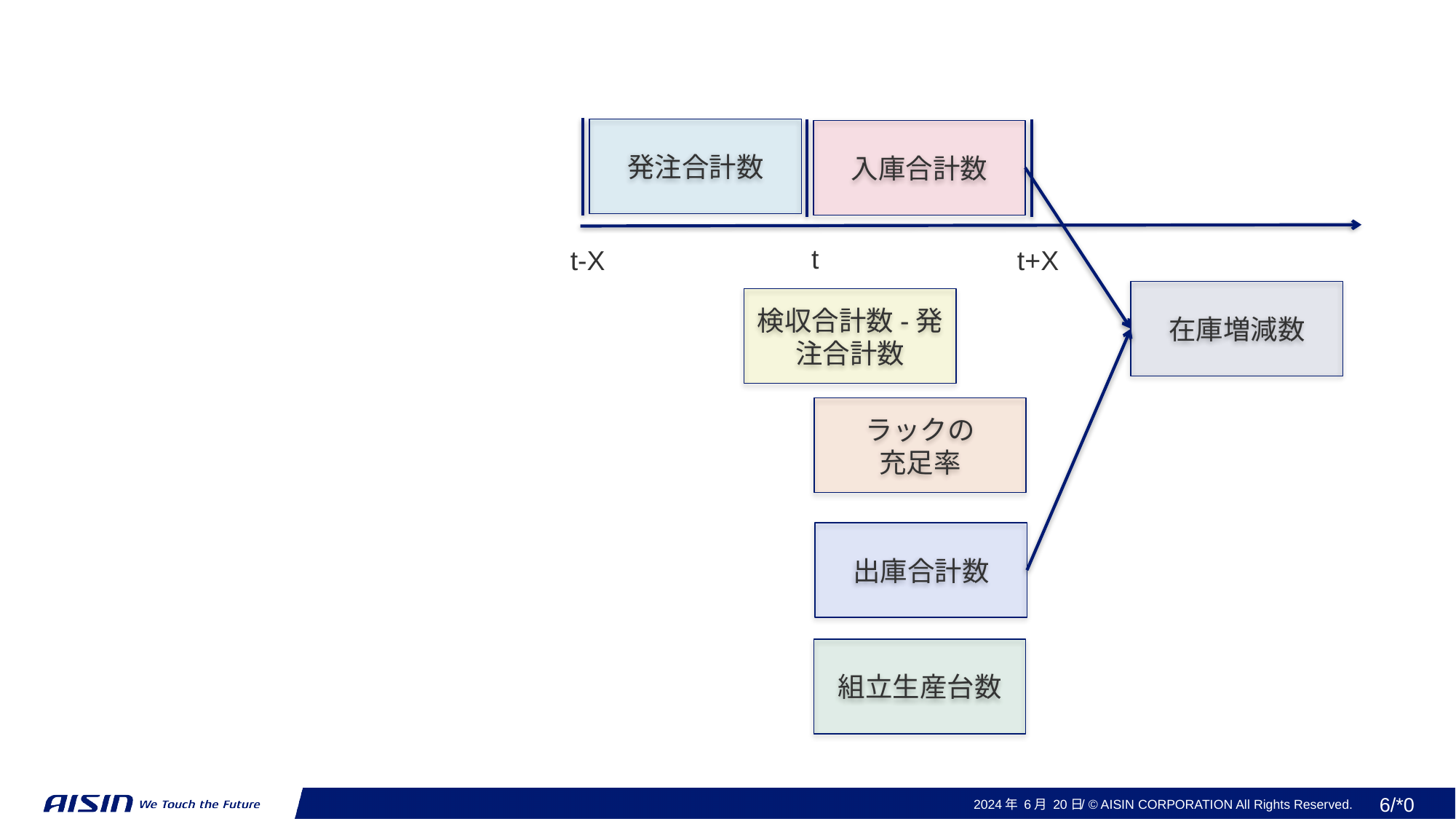

発注合計数
入庫合計数
t
t-X
t+X
在庫増減数
検収合計数-発注合計数
ラックの
充足率
出庫合計数
組立生産台数
2024年 6月 20日